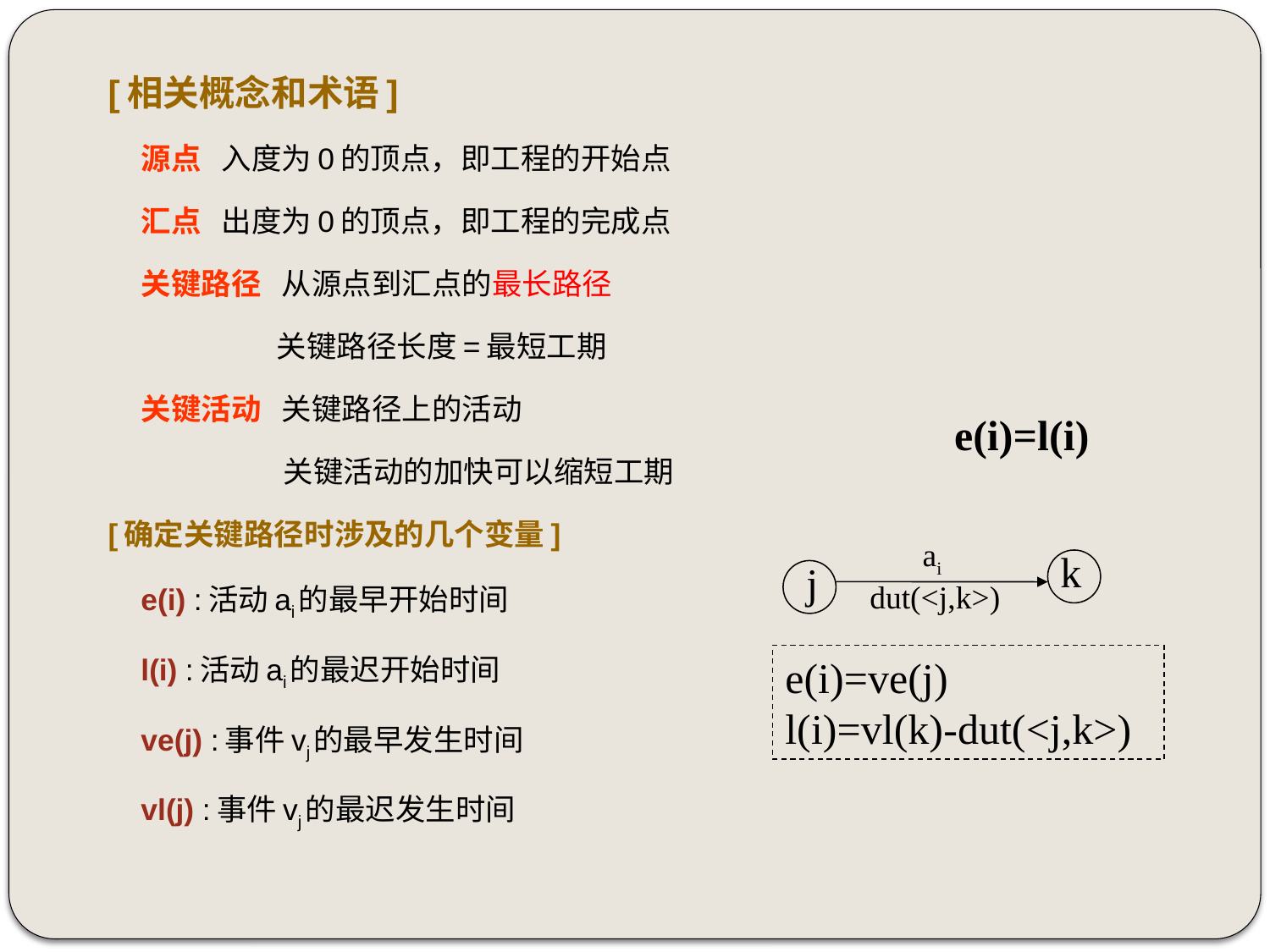

[相关概念和术语]
    源点   入度为0的顶点，即工程的开始点
    汇点   出度为0的顶点，即工程的完成点
    关键路径   从源点到汇点的最长路径
                        关键路径长度=最短工期
    关键活动   关键路径上的活动
                         关键活动的加快可以缩短工期
[确定关键路径时涉及的几个变量]
    e(i) :活动ai的最早开始时间
    l(i) :活动ai的最迟开始时间
    ve(j) :事件vj的最早发生时间
    vl(j) :事件vj的最迟发生时间
e(i)=l(i)
ai
k
j

dut(<j,k>)

e(i)=ve(j)
l(i)=vl(k)-dut(<j,k>)